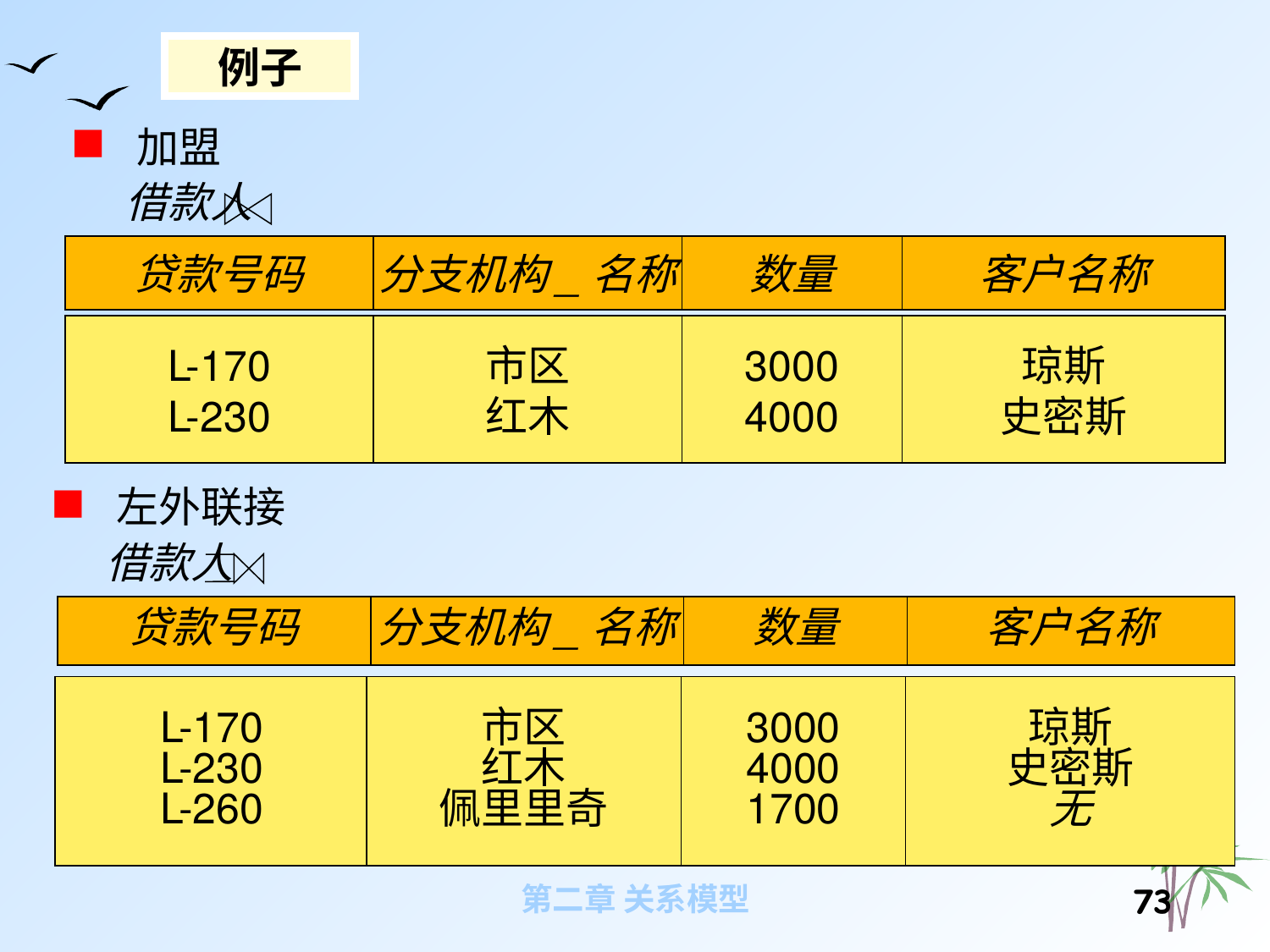

例子
  加盟
    借款人

贷款号码
分支机构_名称
数量
客户名称
L-170
L-230
市区
红木
3000
4000
琼斯
史密斯
  左外联接
    借款人

贷款号码
分支机构_名称
数量
客户名称
L-170
L-230
L-260
市区
红木
佩里里奇
3000
4000
1700
琼斯
史密斯
无
第二章 关系模型
73